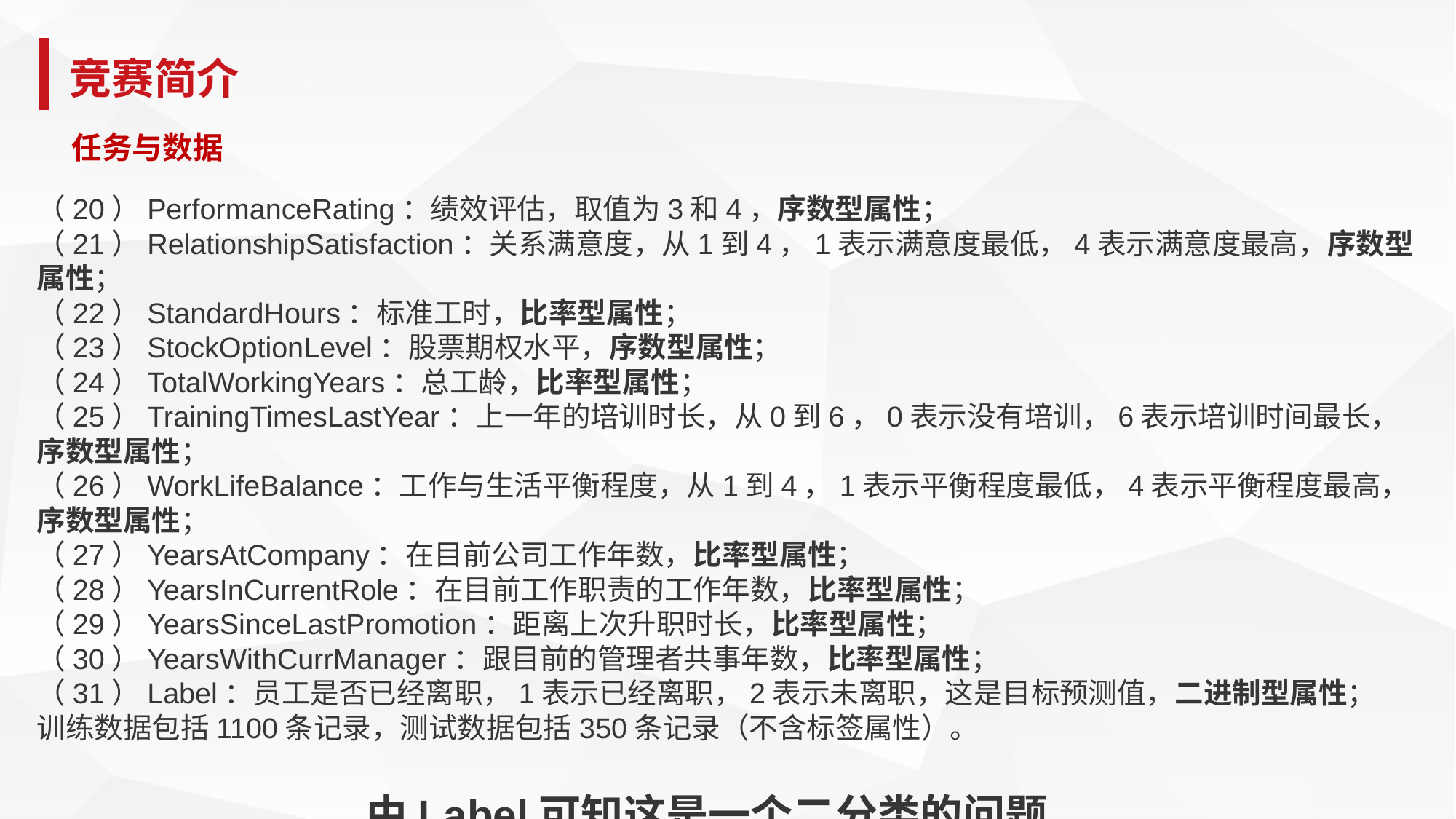

竞赛简介
任务与数据
（20）PerformanceRating：绩效评估，取值为3和4，序数型属性；
（21）RelationshipSatisfaction：关系满意度，从1到4，1表示满意度最低，4表示满意度最高，序数型属性；
（22）StandardHours：标准工时，比率型属性；
（23）StockOptionLevel：股票期权水平，序数型属性；
（24）TotalWorkingYears：总工龄，比率型属性；
（25）TrainingTimesLastYear：上一年的培训时长，从0到6，0表示没有培训，6表示培训时间最长，序数型属性；
（26）WorkLifeBalance：工作与生活平衡程度，从1到4，1表示平衡程度最低，4表示平衡程度最高，序数型属性；
（27）YearsAtCompany：在目前公司工作年数，比率型属性；
（28）YearsInCurrentRole：在目前工作职责的工作年数，比率型属性；
（29）YearsSinceLastPromotion：距离上次升职时长，比率型属性；
（30）YearsWithCurrManager：跟目前的管理者共事年数，比率型属性；
（31）Label：员工是否已经离职，1表示已经离职，2表示未离职，这是目标预测值，二进制型属性；
训练数据包括1100条记录，测试数据包括350条记录（不含标签属性）。

由Label可知这是一个二分类的问题。